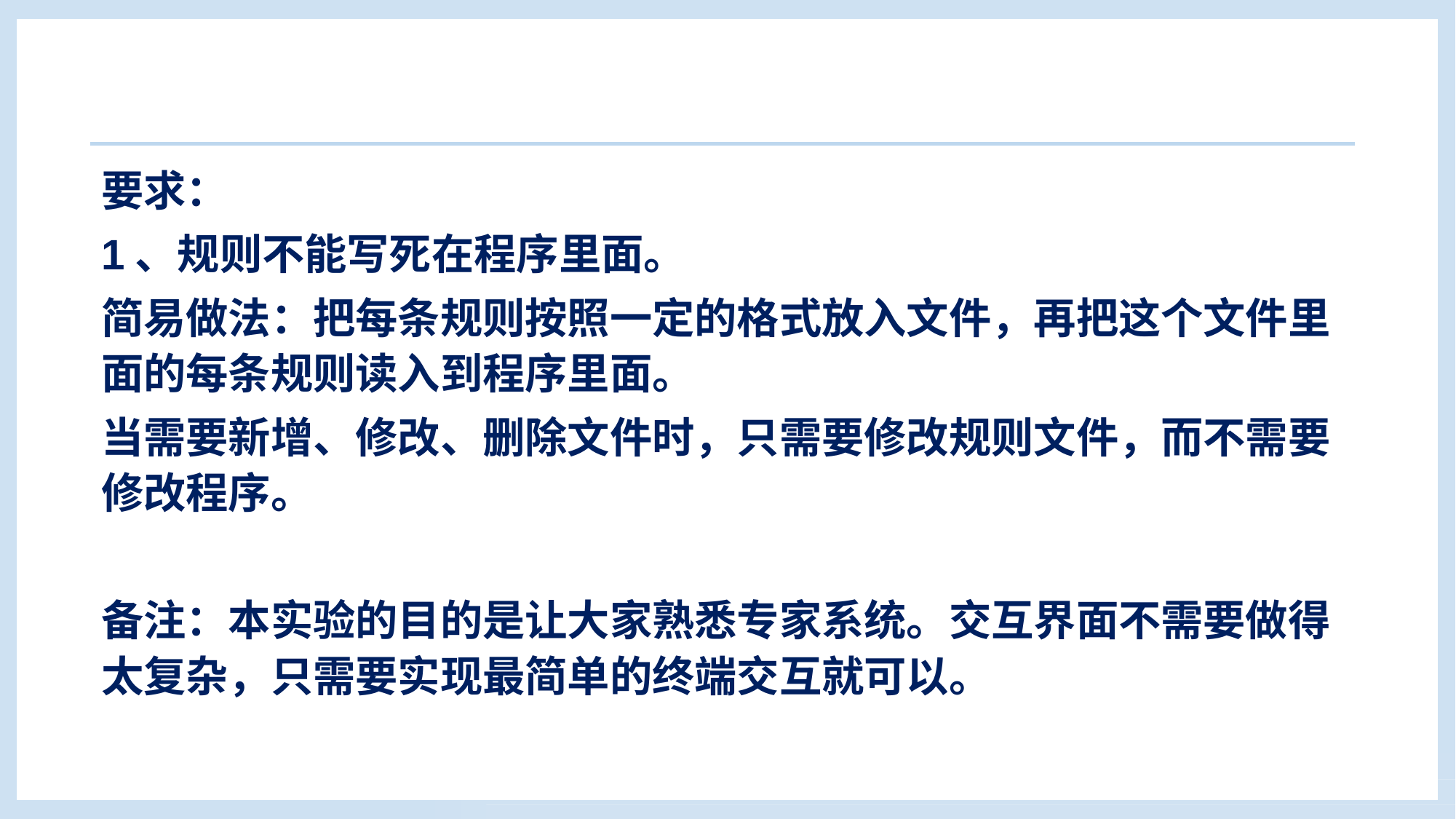

#
要求：
1、规则不能写死在程序里面。
简易做法：把每条规则按照一定的格式放入文件，再把这个文件里面的每条规则读入到程序里面。
当需要新增、修改、删除文件时，只需要修改规则文件，而不需要修改程序。

备注：本实验的目的是让大家熟悉专家系统。交互界面不需要做得太复杂，只需要实现最简单的终端交互就可以。